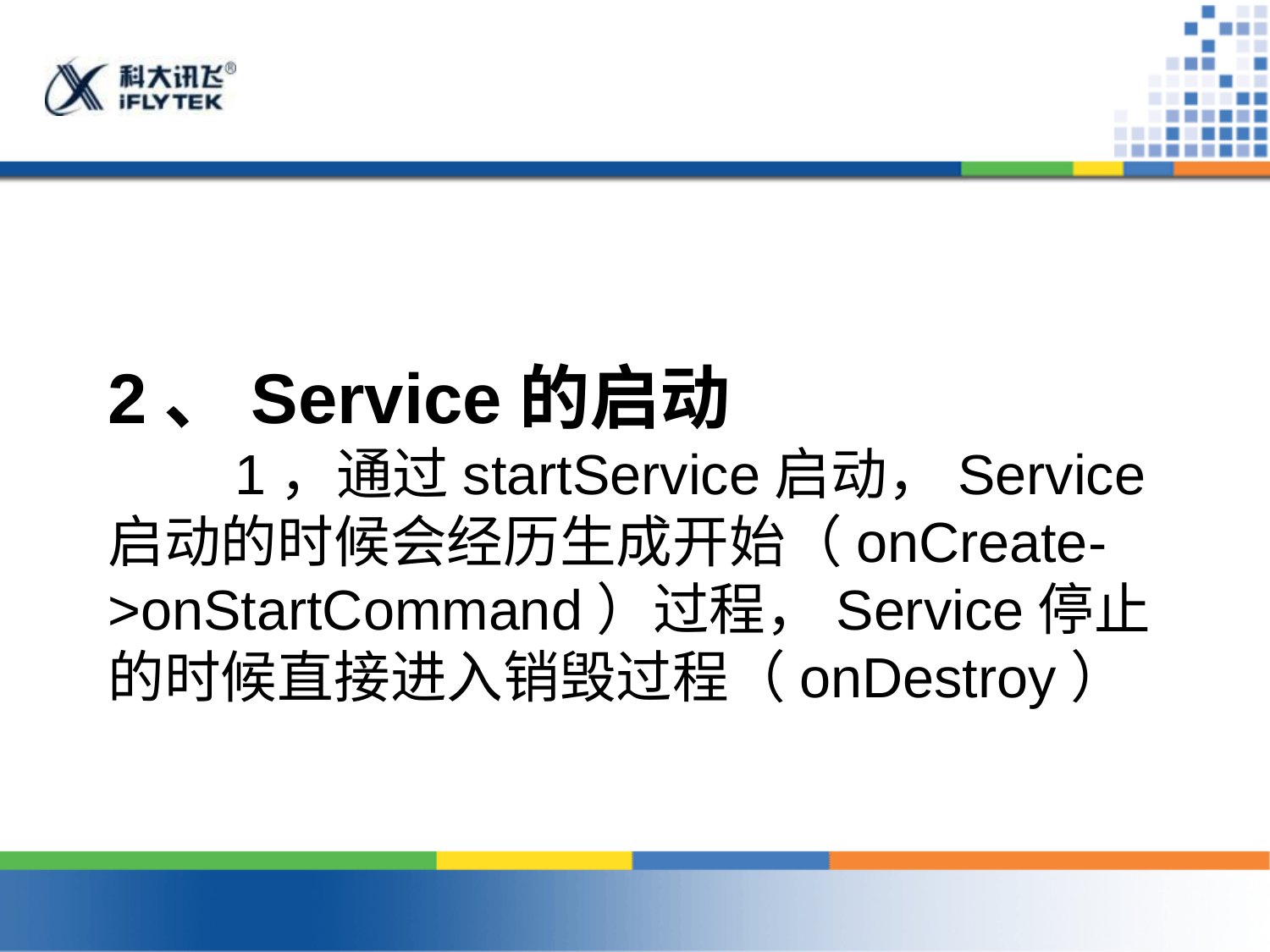

# 2、Service的启动 1，通过startService启动，Service启动的时候会经历生成开始（onCreate->onStartCommand）过程，Service停止的时候直接进入销毁过程（onDestroy）